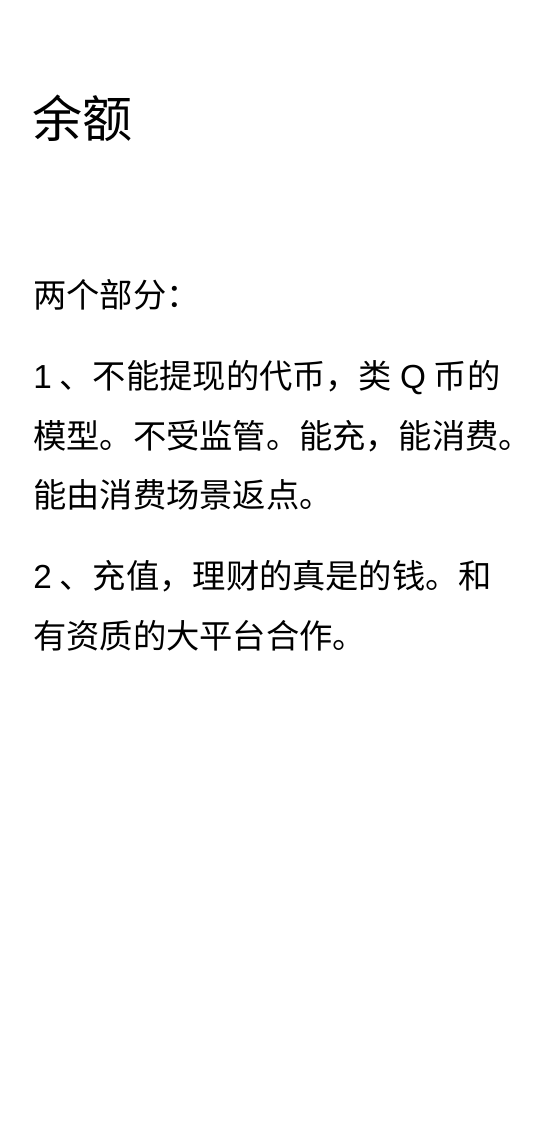

余额
两个部分：
1、不能提现的代币，类Q币的模型。不受监管。能充，能消费。能由消费场景返点。
2、充值，理财的真是的钱。和有资质的大平台合作。